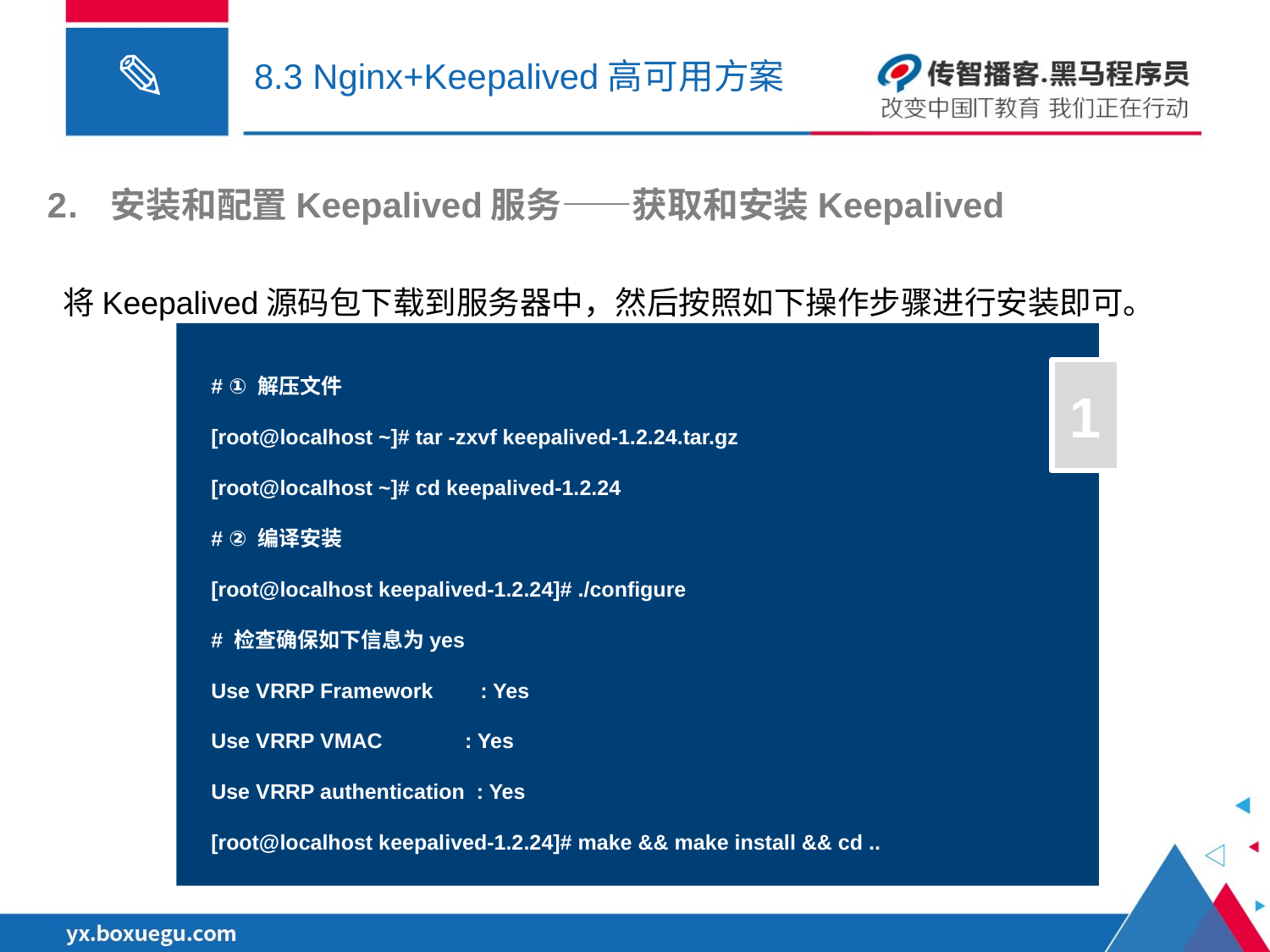

# 8.3 Nginx+Keepalived高可用方案
安装和配置Keepalived服务——获取和安装Keepalived
将Keepalived源码包下载到服务器中，然后按照如下操作步骤进行安装即可。

# ① 解压文件
[root@localhost ~]# tar -zxvf keepalived-1.2.24.tar.gz
[root@localhost ~]# cd keepalived-1.2.24
# ② 编译安装
[root@localhost keepalived-1.2.24]# ./configure
# 检查确保如下信息为yes
Use VRRP Framework        : Yes
Use VRRP VMAC              : Yes
Use VRRP authentication  : Yes
[root@localhost keepalived-1.2.24]# make && make install && cd ..
1